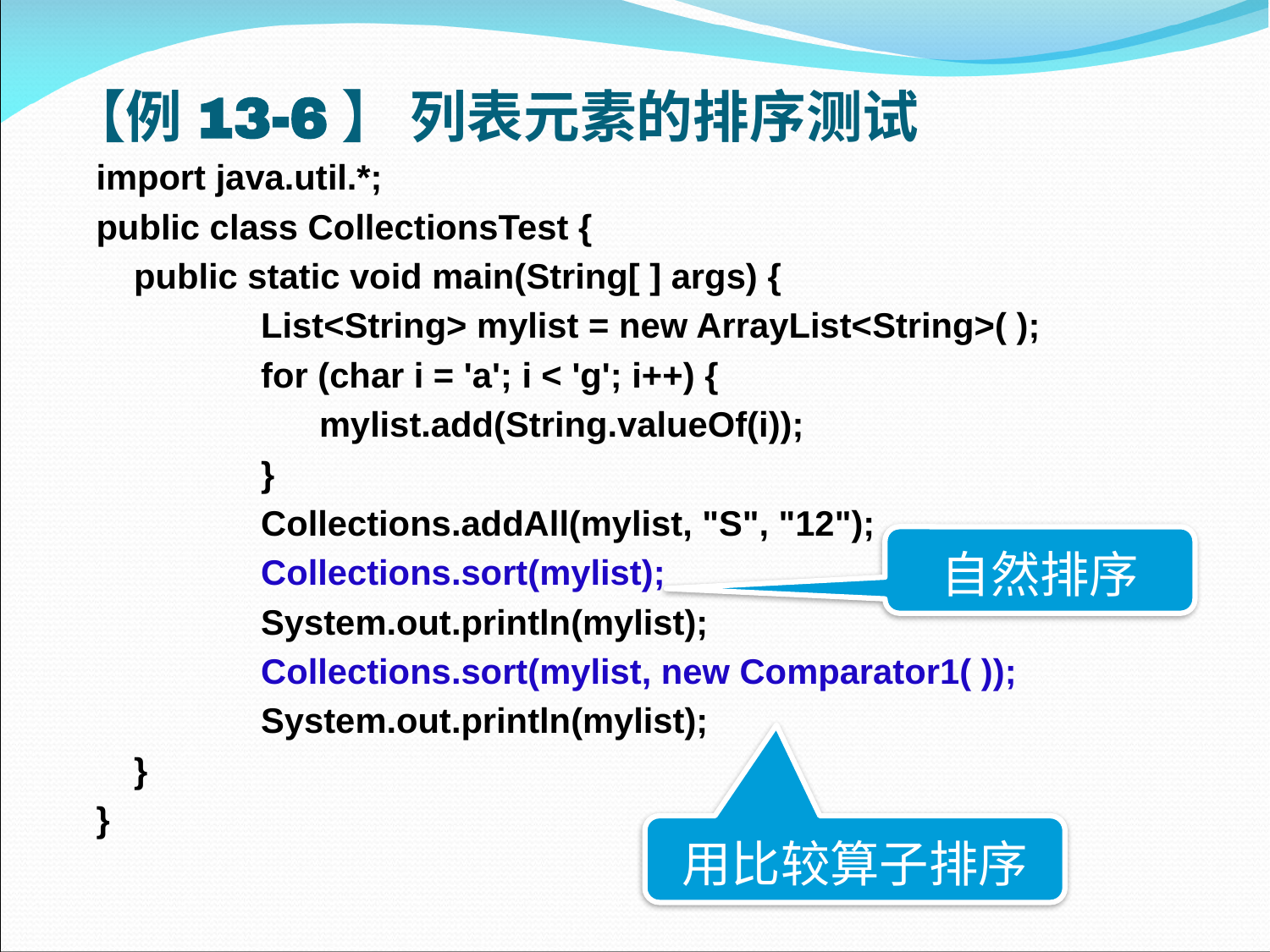

# 【例13-6】 列表元素的排序测试
import java.util.*;
public class CollectionsTest {
	public static void main(String[ ] args) {
		List<String> mylist = new ArrayList<String>( );
		for (char i = 'a'; i < 'g'; i++) {
		      mylist.add(String.valueOf(i));
		}
		Collections.addAll(mylist, "S", "12");
		Collections.sort(mylist);
		System.out.println(mylist);
		Collections.sort(mylist, new Comparator1( ));
		System.out.println(mylist);
	}
}
自然排序
用比较算子排序